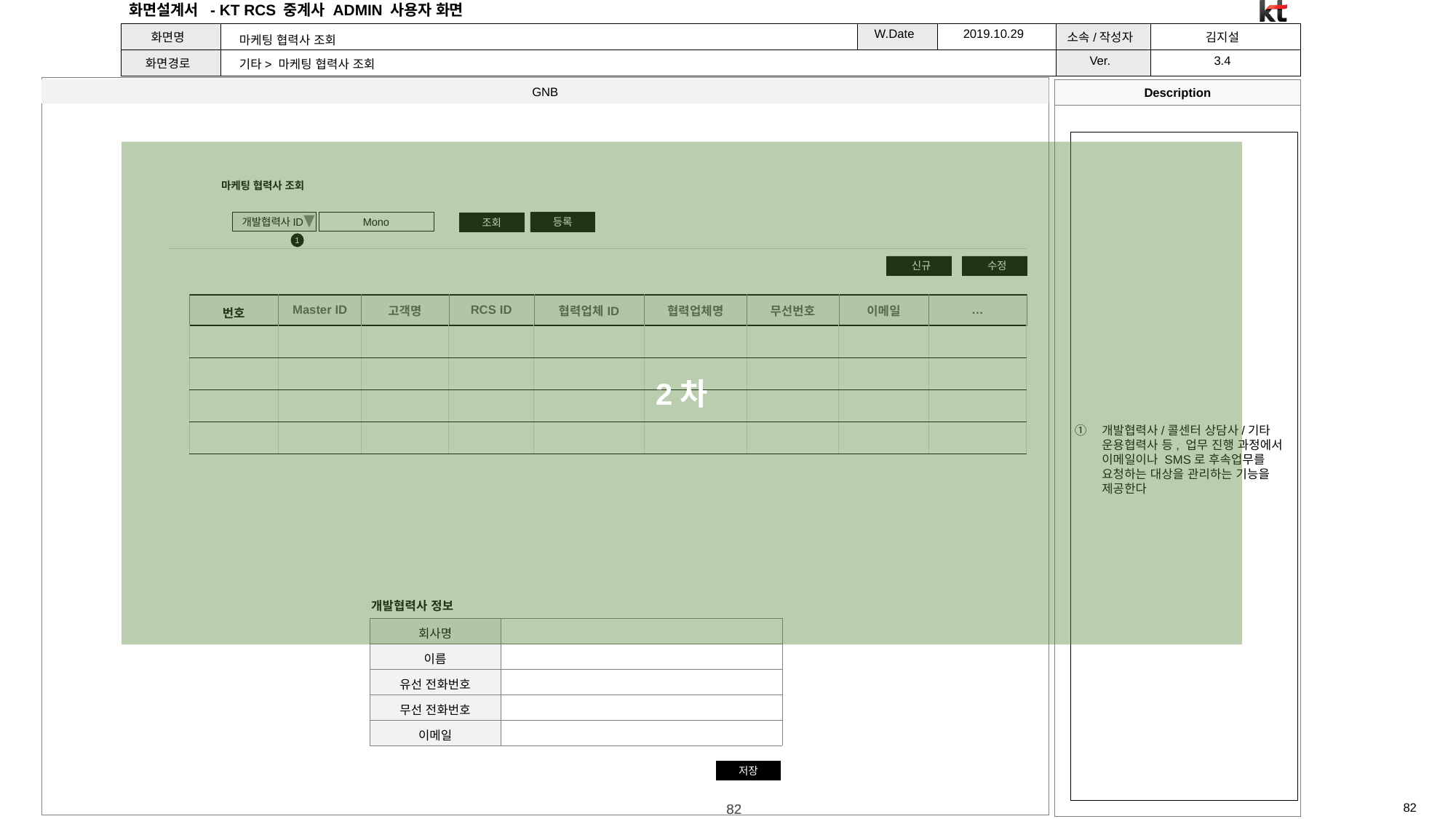

마케팅 협력사 조회
기타> 마케팅 협력사 조회
개발협력사/콜센터 상담사/기타 운용협력사 등, 업무 진행 과정에서 이메일이나 SMS로 후속업무를 요청하는 대상을 관리하는 기능을 제공한다

2차
마케팅 협력사 조회
개발협력사ID
Mono
등록
조회

1
 신규
 수정
| 번호 | Master ID | 고객명 | RCS ID | 협력업체ID | 협력업체명 | 무선번호 | 이메일 | … |
| --- | --- | --- | --- | --- | --- | --- | --- | --- |
|  |  |  |  |  |  |  |  |  |
|  |  |  |  |  |  |  |  |  |
|  |  |  |  |  |  |  |  |  |
|  |  |  |  |  |  |  |  |  |
개발협력사 정보
| 회사명 |  |
| --- | --- |
| 이름 |  |
| 유선 전화번호 |  |
| 무선 전화번호 |  |
| 이메일 |  |
저장